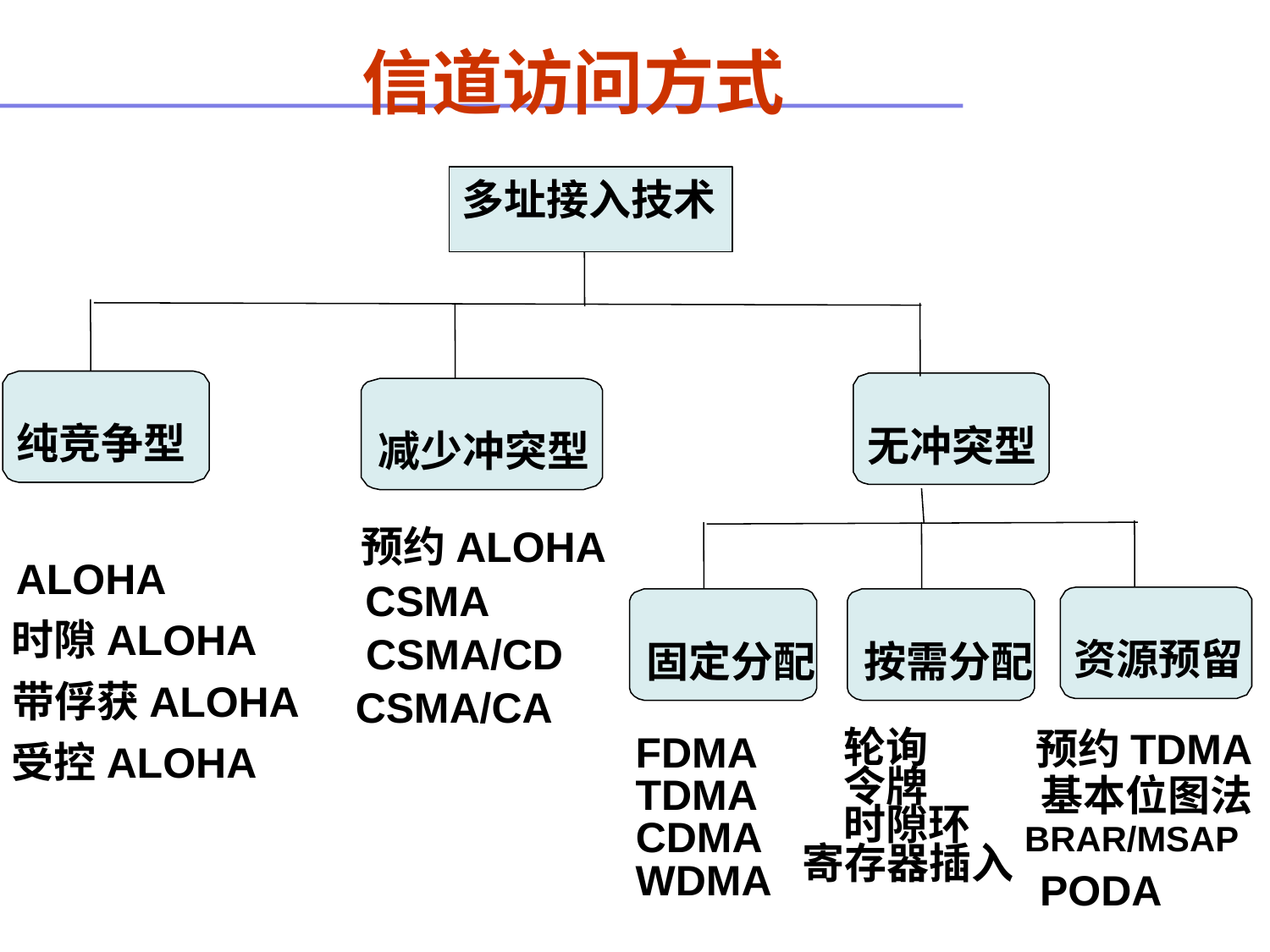

信道访问方式

多址接入技术

无冲突型
纯竞争型
减少冲突型

资源预留
固定分配
按需分配

预约ALOHA
CSMA
CSMA/CD
CSMA/CA
CSMA/CA
ALOHA
时隙ALOHA
带俘获ALOHA
受控ALOHA

轮询
令牌
时隙环
寄存器插入

预约TDMA
基本位图法
BRAR/MSAP
PODA
FDMA
TDMA
CDMA
WDMA